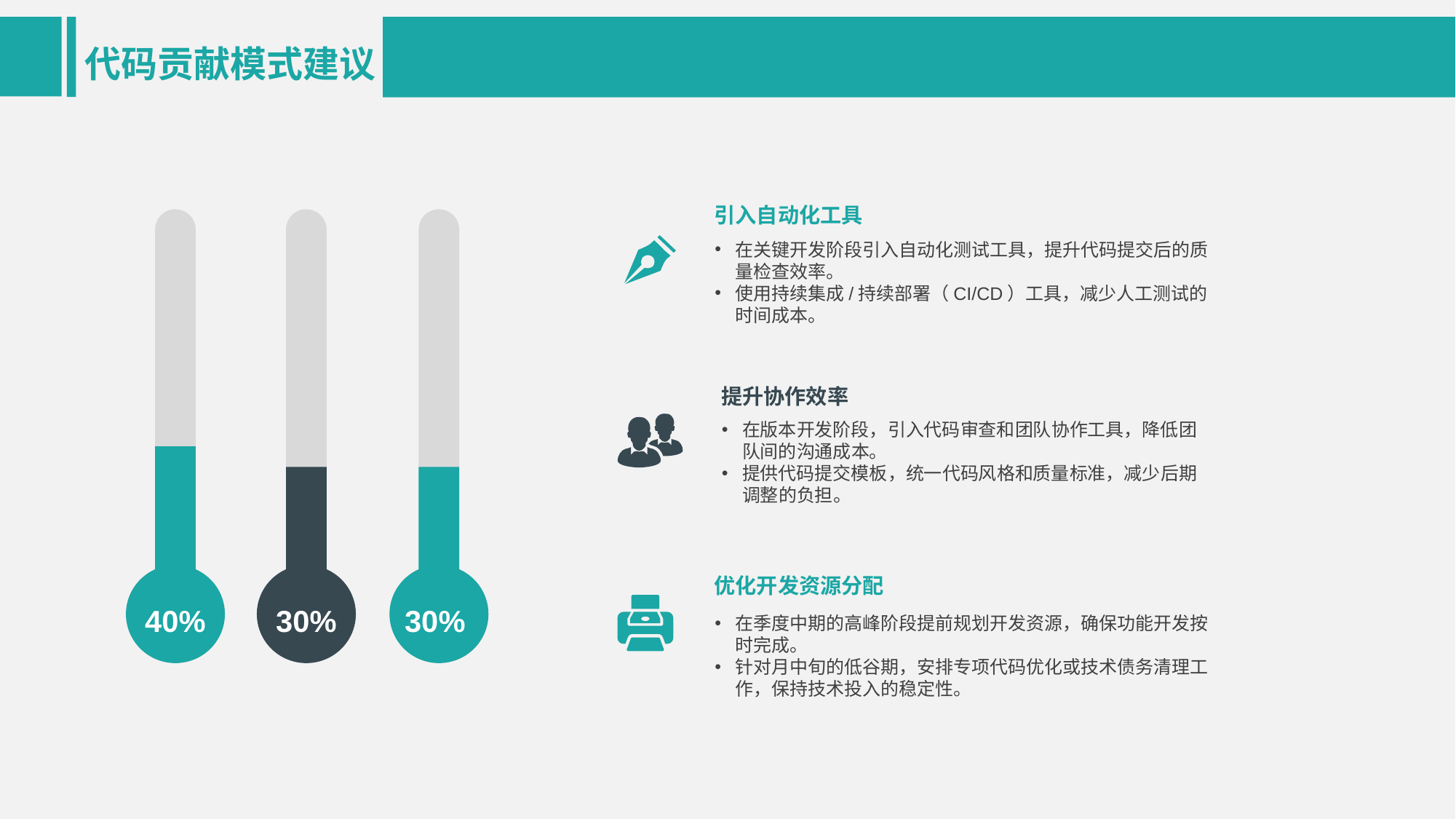

代码贡献模式建议
引入自动化工具

40%

30%

30%
在关键开发阶段引入自动化测试工具，提升代码提交后的质量检查效率。
使用持续集成/持续部署（CI/CD）工具，减少人工测试的时间成本。

提升协作效率
在版本开发阶段，引入代码审查和团队协作工具，降低团队间的沟通成本。
提供代码提交模板，统一代码风格和质量标准，减少后期调整的负担。

优化开发资源分配

在季度中期的高峰阶段提前规划开发资源，确保功能开发按时完成。
针对月中旬的低谷期，安排专项代码优化或技术债务清理工作，保持技术投入的稳定性。